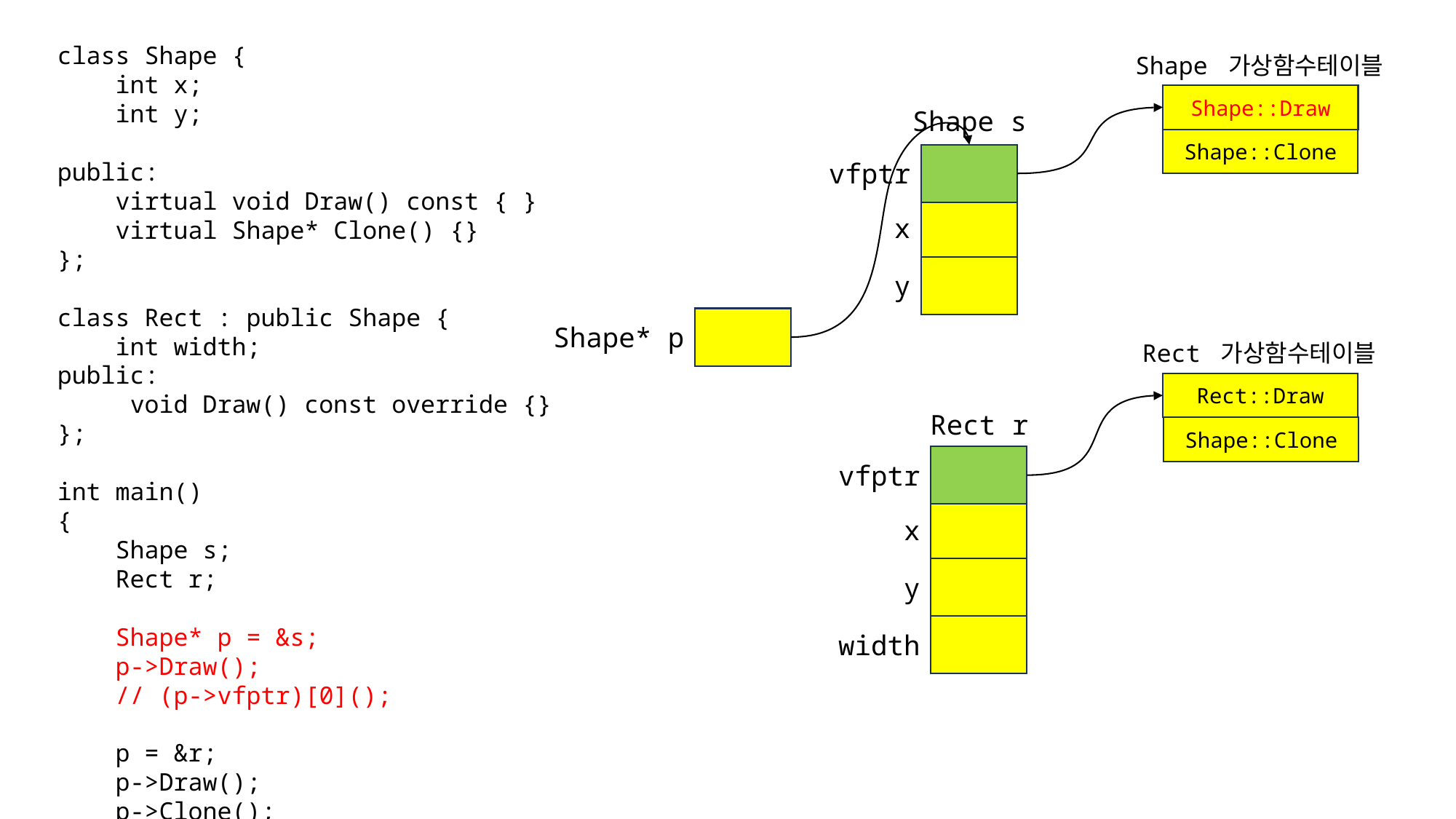

class Shape {
    int x;
    int y;

public:
    virtual void Draw() const { }
    virtual Shape* Clone() {}
};

class Rect : public Shape {
    int width;
public:
     void Draw() const override {}
};

int main()
{
    Shape s;
    Rect r;

    Shape* p = &s;
    p->Draw();
    // (p->vfptr)[0]();

    p = &r;
    p->Draw();
    p->Clone();
}
Shape 가상함수테이블
Shape::Draw
Shape s
Shape::Clone

vfptr

x

y

Shape* p
Rect 가상함수테이블
Rect::Draw
Rect r
Shape::Clone

vfptr

x

y

width